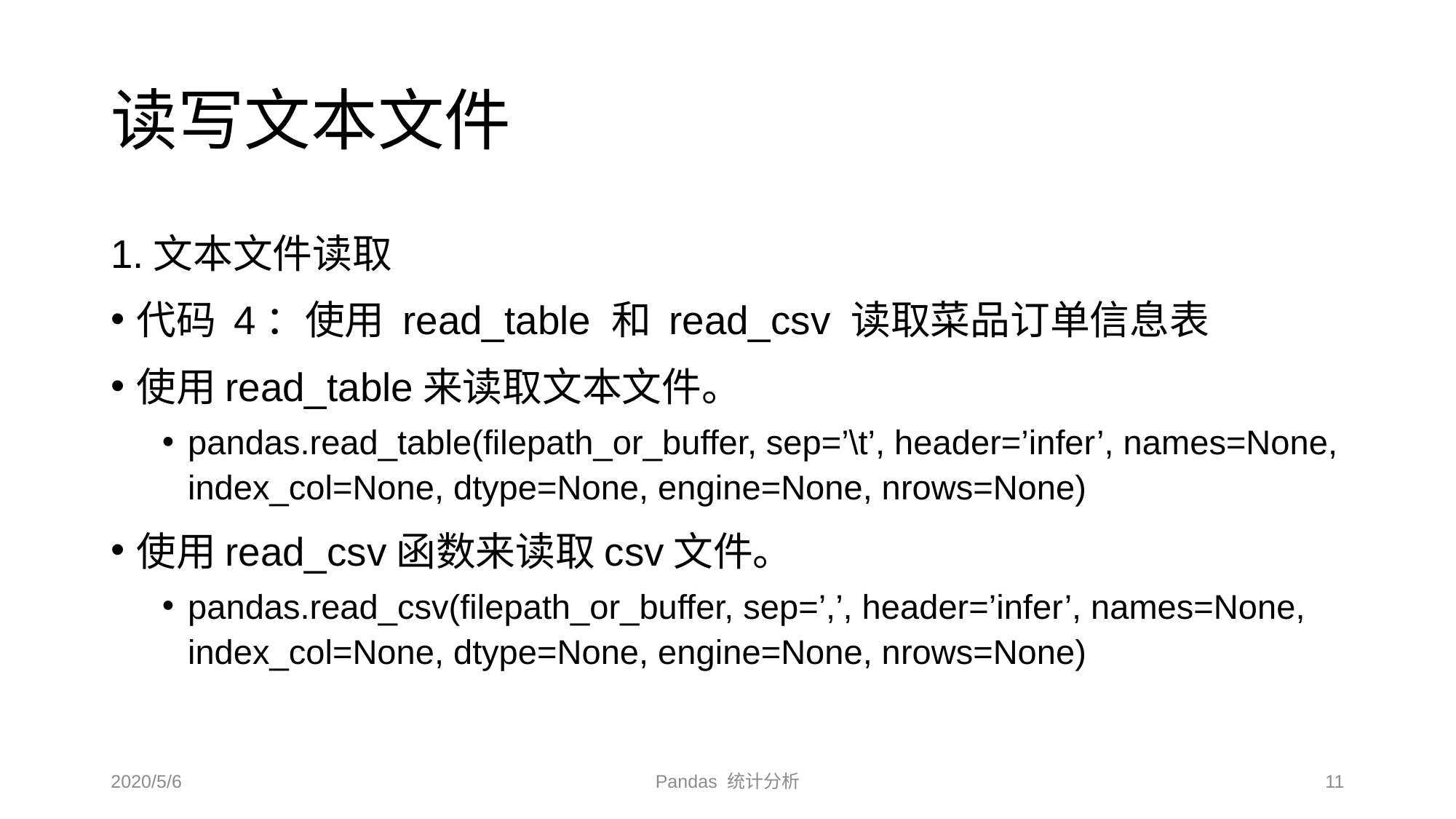

# 读写文本文件
1.文本文件读取
代码 4：使用 read_table 和 read_csv 读取菜品订单信息表
使用read_table来读取文本文件。
pandas.read_table(filepath_or_buffer, sep=’\t’, header=’infer’, names=None, index_col=None, dtype=None, engine=None, nrows=None)
使用read_csv函数来读取csv文件。
pandas.read_csv(filepath_or_buffer, sep=’,’, header=’infer’, names=None, index_col=None, dtype=None, engine=None, nrows=None)

2020/5/6
Pandas 统计分析
11